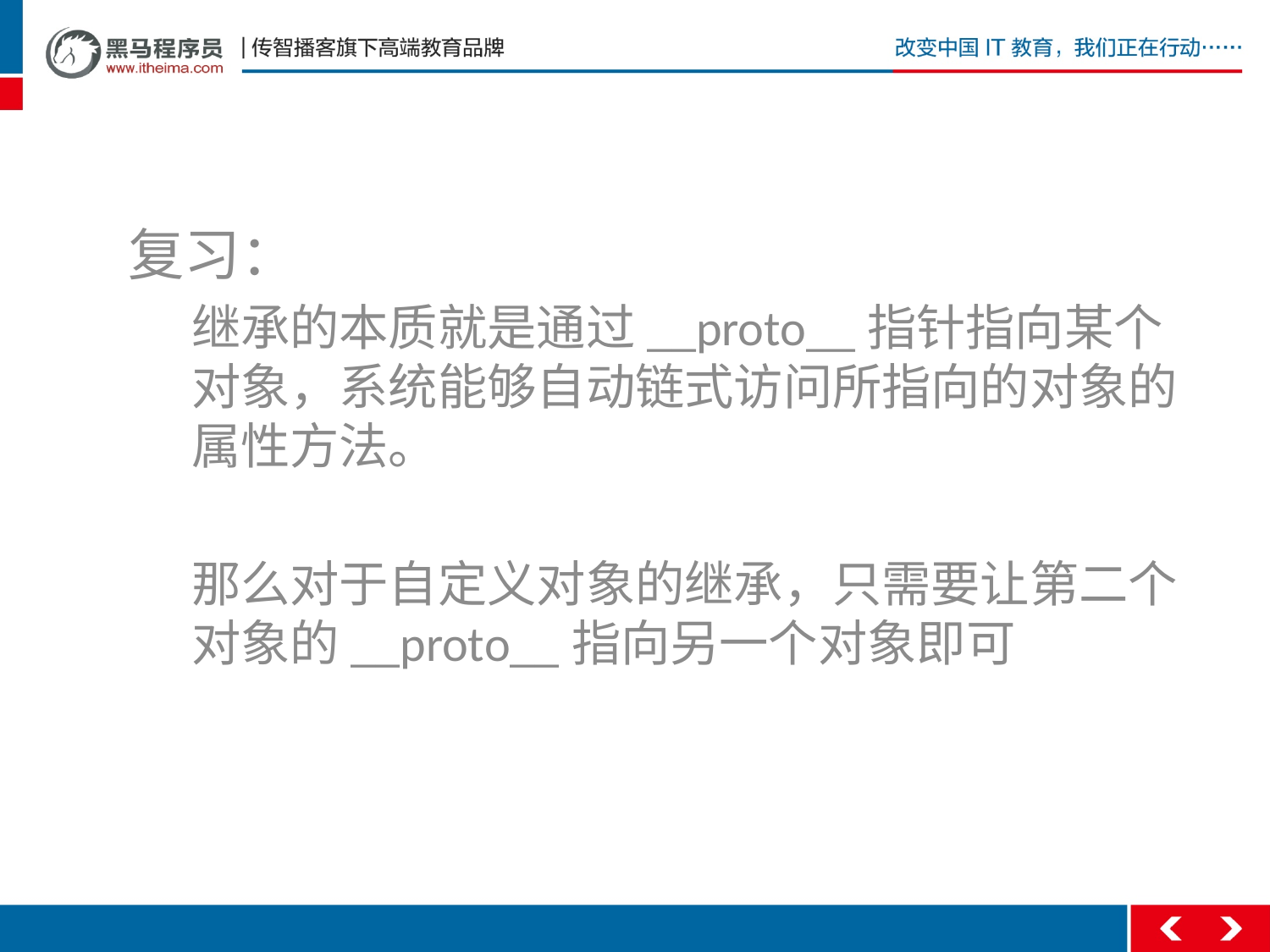

#
复习：
继承的本质就是通过__proto__指针指向某个对象，系统能够自动链式访问所指向的对象的属性方法。

那么对于自定义对象的继承，只需要让第二个对象的__proto__指向另一个对象即可